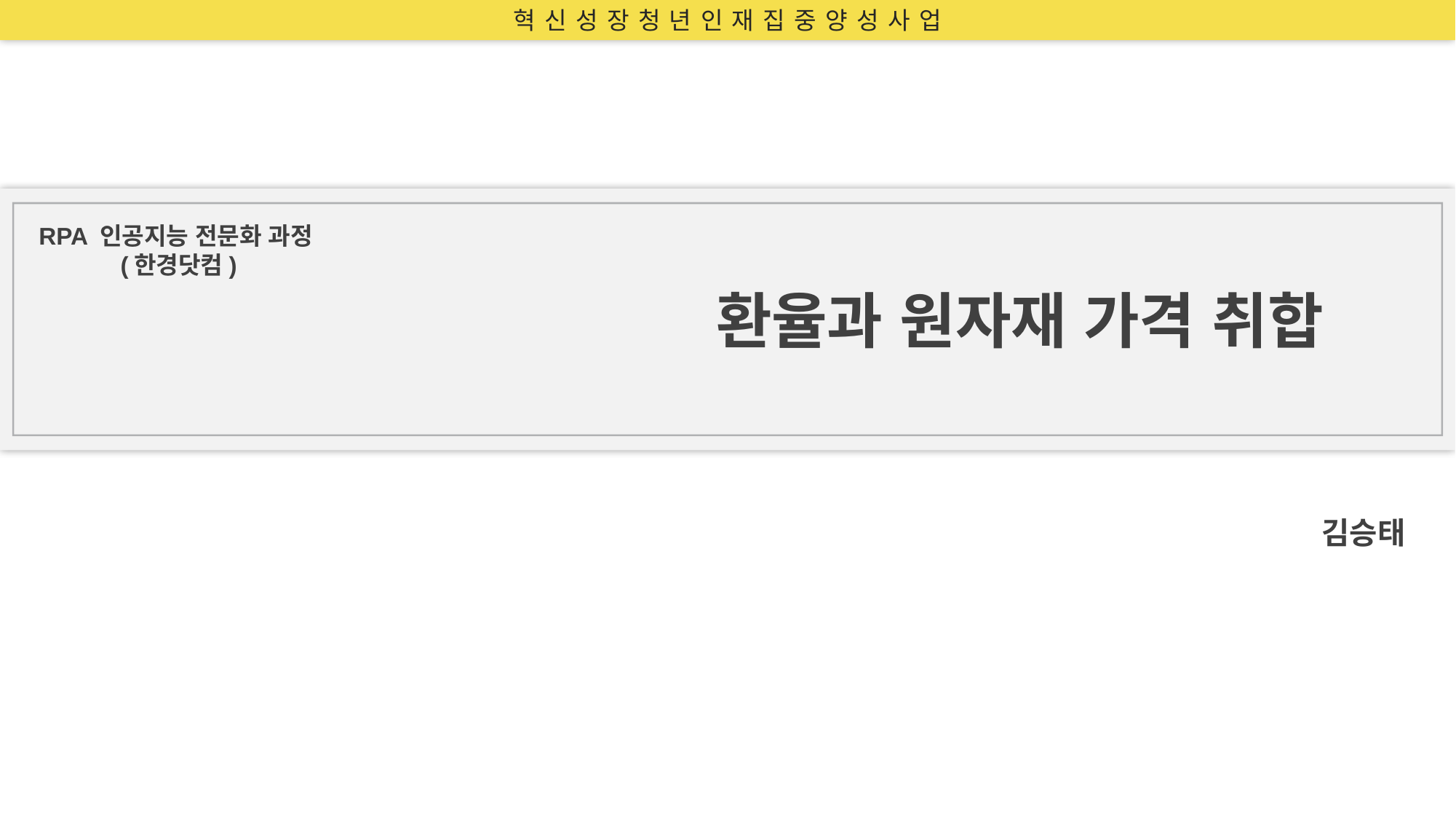

혁신성장청년인재집중양성사업

RPA 인공지능 전문화 과정(한경닷컴)
환율과 원자재 가격 취합
김승태